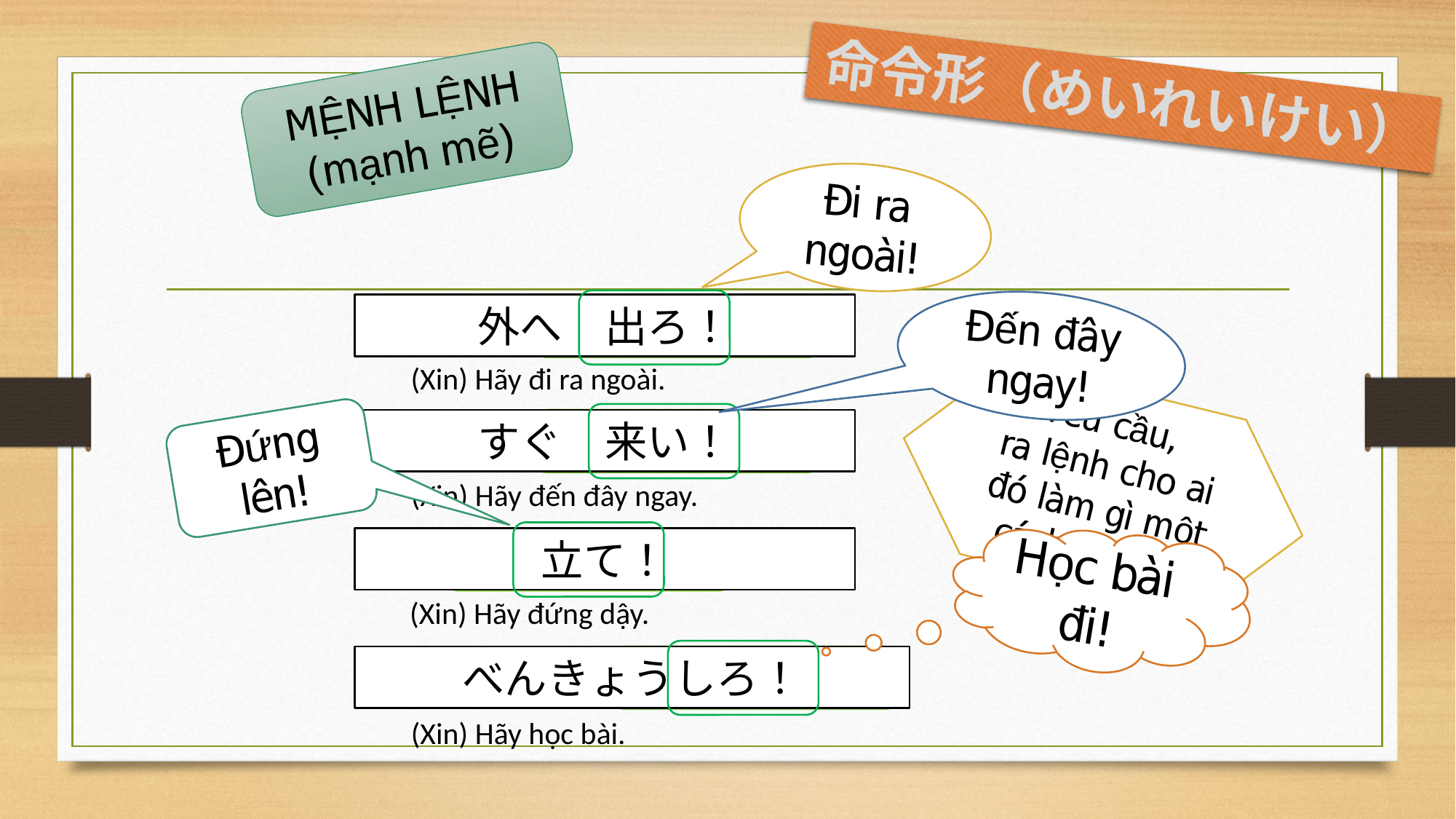

命令形（めいれいけい）
MỆNH LỆNH (mạnh mẽ)
Đi ra ngoài!

Đến đây ngay!
外へ　出ろ！
外へ　出て　ください。

(Xin) Hãy đi ra ngoài.
Yêu cầu,
ra lệnh cho ai đó làm gì một cách lịch sự

すぐ　来て　ください。
すぐ　来い！

Đứng lên!
(Xin) Hãy đến đây ngay.

立って　ください。
立て！

Học bài đi!
(Xin) Hãy đứng dậy.

べんきょうして　ください。
べんきょうしろ！

(Xin) Hãy học bài.